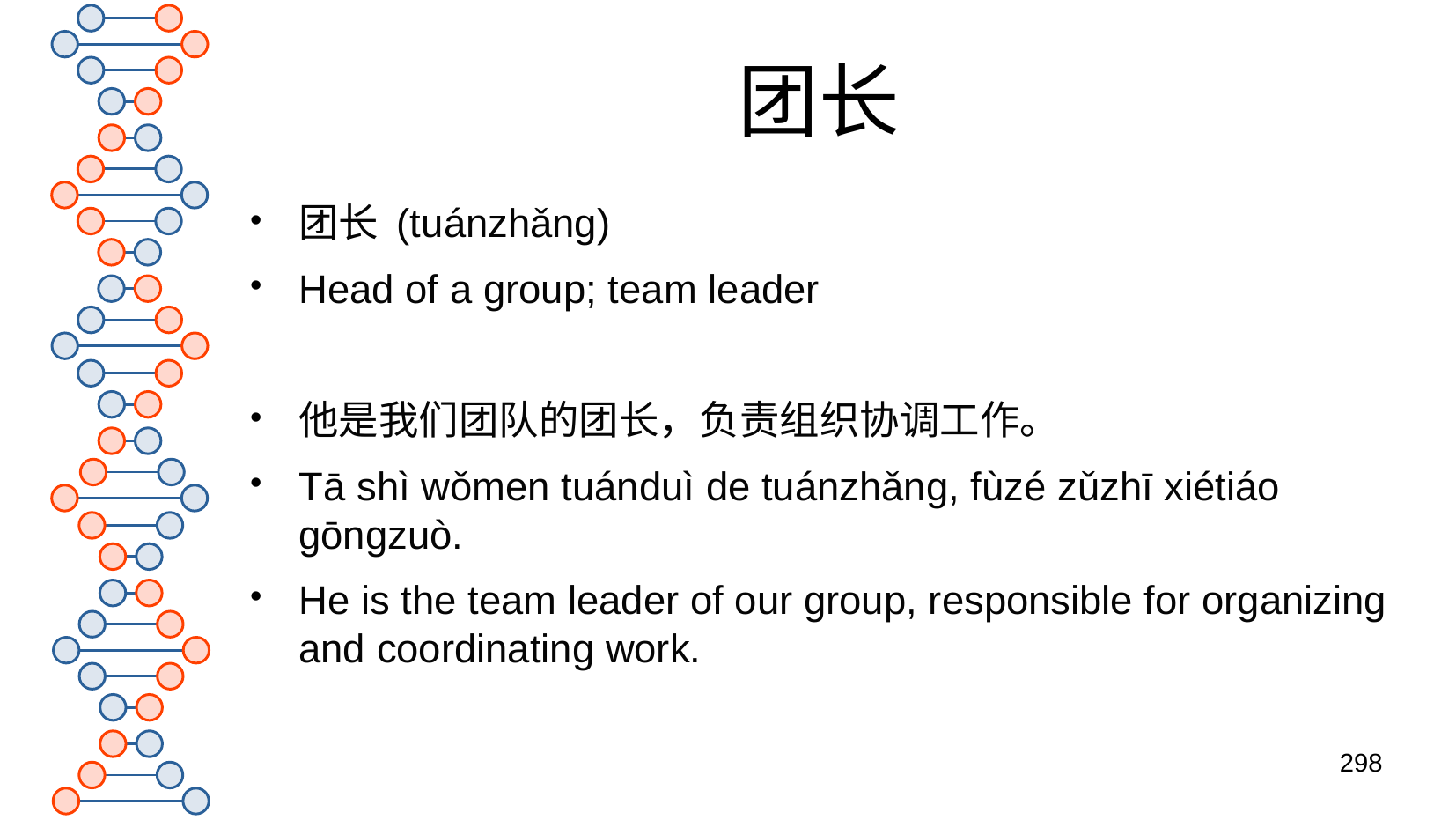

# 团长
团长 (tuánzhǎng)
Head of a group; team leader

他是我们团队的团长，负责组织协调工作。
Tā shì wǒmen tuánduì de tuánzhǎng, fùzé zǔzhī xiétiáo gōngzuò.
He is the team leader of our group, responsible for organizing and coordinating work.

298